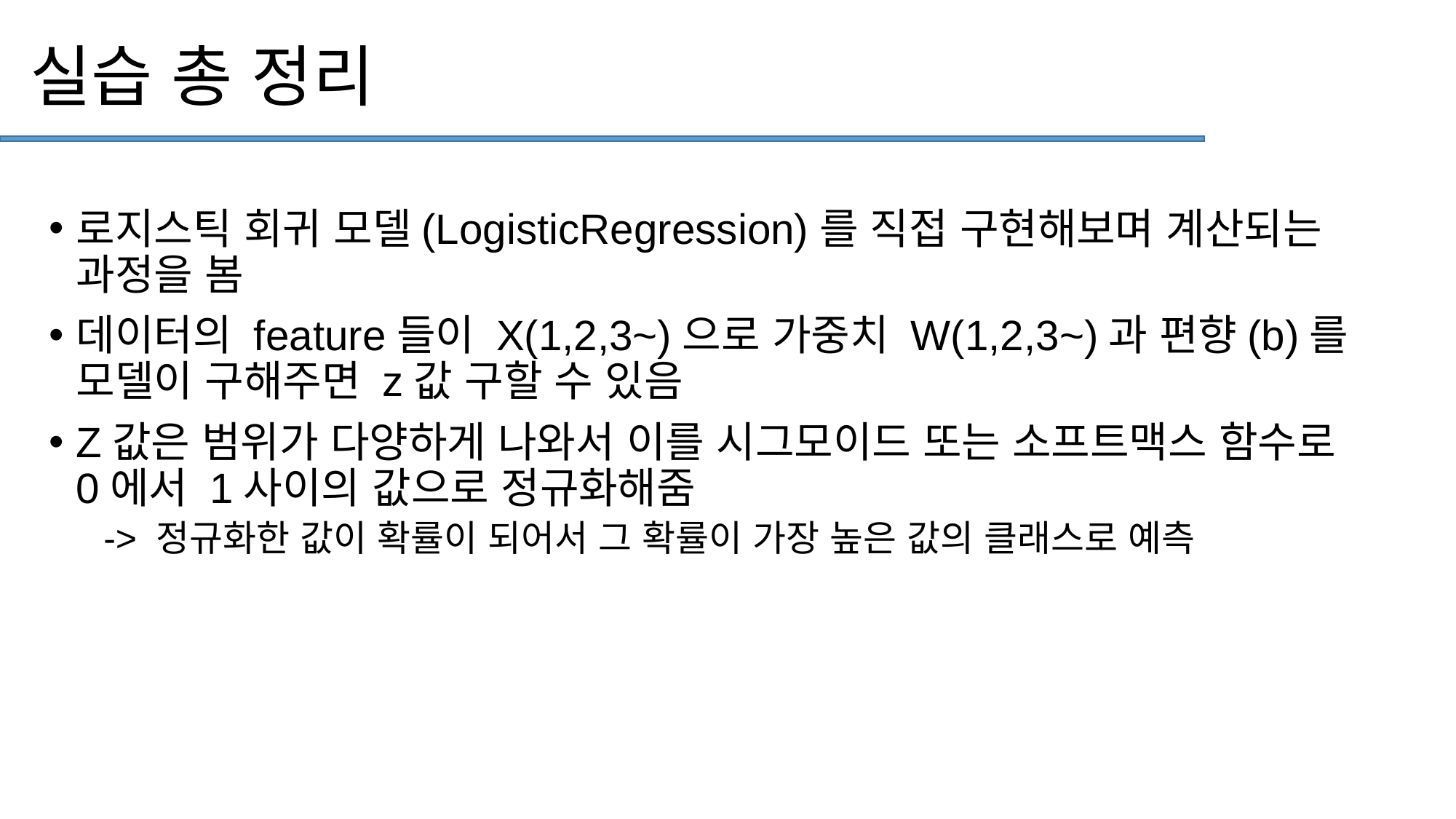

# 실습 총 정리

로지스틱 회귀 모델(LogisticRegression)를 직접 구현해보며 계산되는 과정을 봄
데이터의 feature들이 X(1,2,3~)으로 가중치 W(1,2,3~)과 편향(b)를 모델이 구해주면 z값 구할 수 있음
Z값은 범위가 다양하게 나와서 이를 시그모이드 또는 소프트맥스 함수로 0에서 1사이의 값으로 정규화해줌
-> 정규화한 값이 확률이 되어서 그 확률이 가장 높은 값의 클래스로 예측